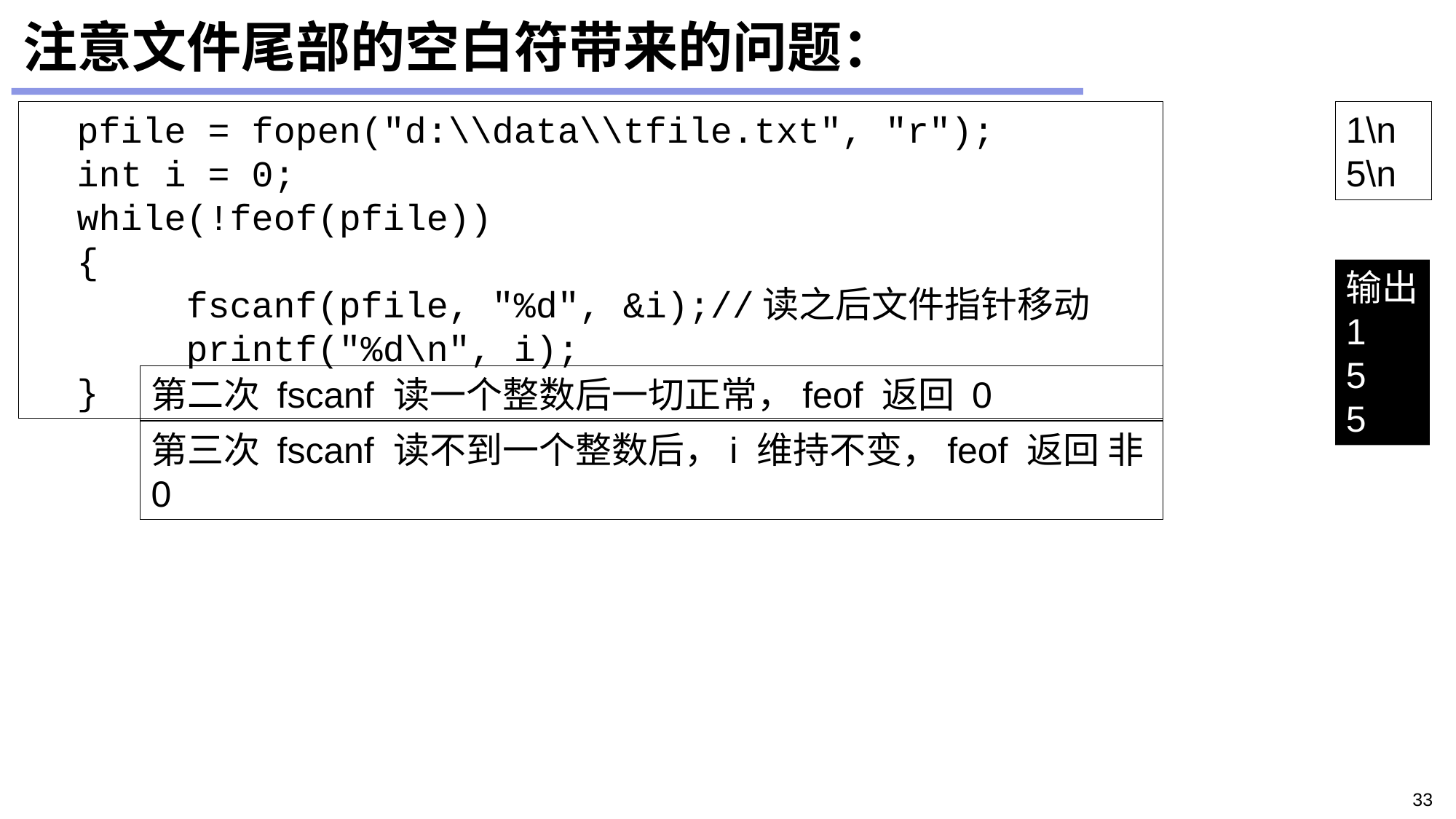

# 注意文件尾部的空白符带来的问题：
pfile = fopen("d:\\data\\tfile.txt", "r");
int i = 0;
while(!feof(pfile))
{
	fscanf(pfile, "%d", &i);//读之后文件指针移动
	printf("%d\n", i);
}
1\n
5\n
输出
1
5
5
第二次 fscanf 读一个整数后一切正常，feof 返回 0
第三次 fscanf 读不到一个整数后，i 维持不变，feof 返回 非0
33